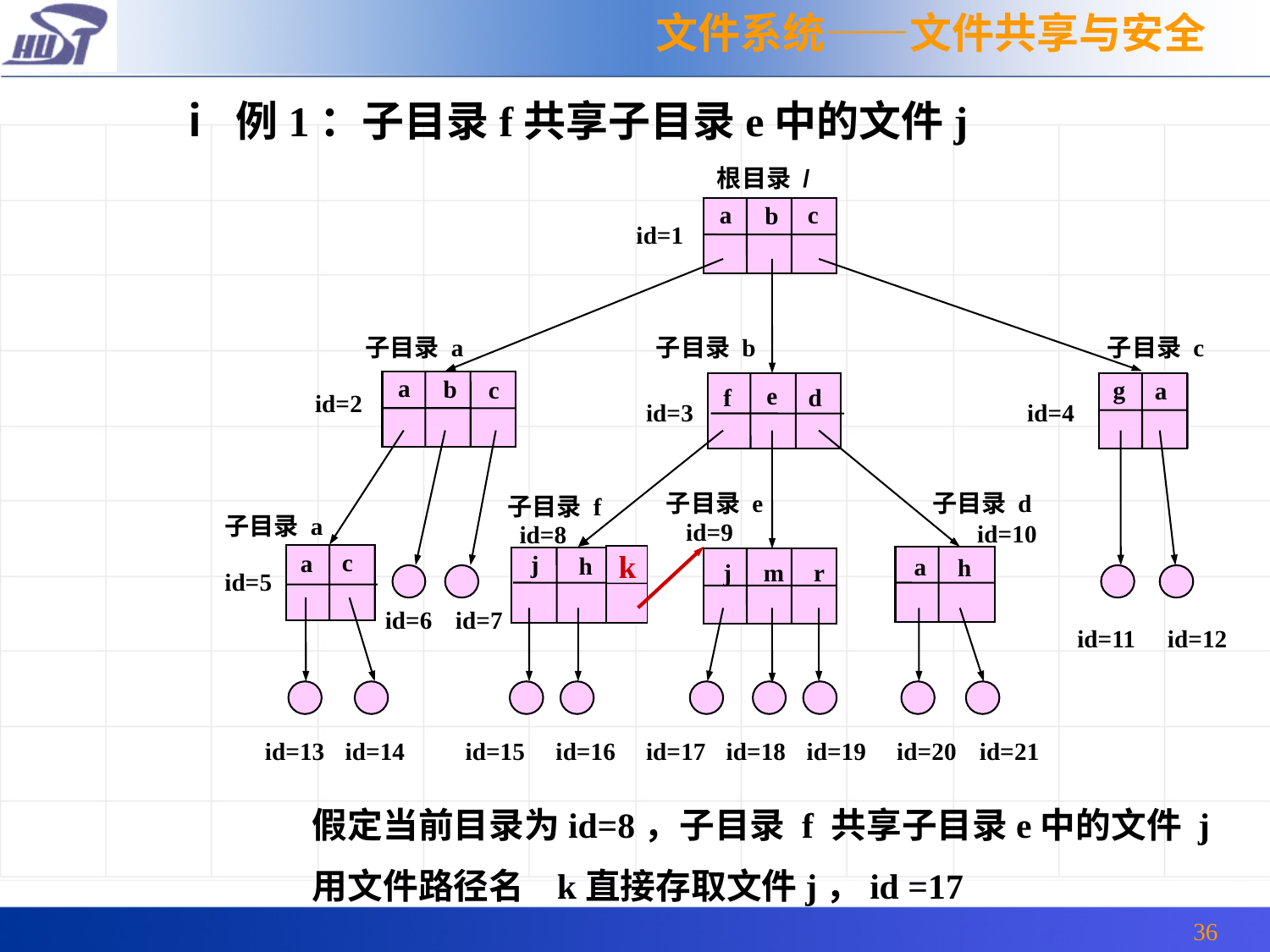

文件系统——文件共享与安全
ⅰ 例1：子目录f共享子目录e中的文件j
根目录 /
a
c
b

id=1

子目录 a
子目录 b
子目录 c
a
b
c
g
a
e
f
d

id=2
id=3
id=4

子目录 e
子目录 d
子目录 f
子目录 a
id=9
id=10
id=8
c
a
j
h
a
h

j
m
r

id=5

id=6
id=7

id=11
id=12

id=13
id=14
id=15
id=16
id=17
id=18
id=19
id=20
id=21
k

假定当前目录为id=8，子目录 f 共享子目录e中的文件 j
用文件路径名   k直接存取文件j，id =17
36